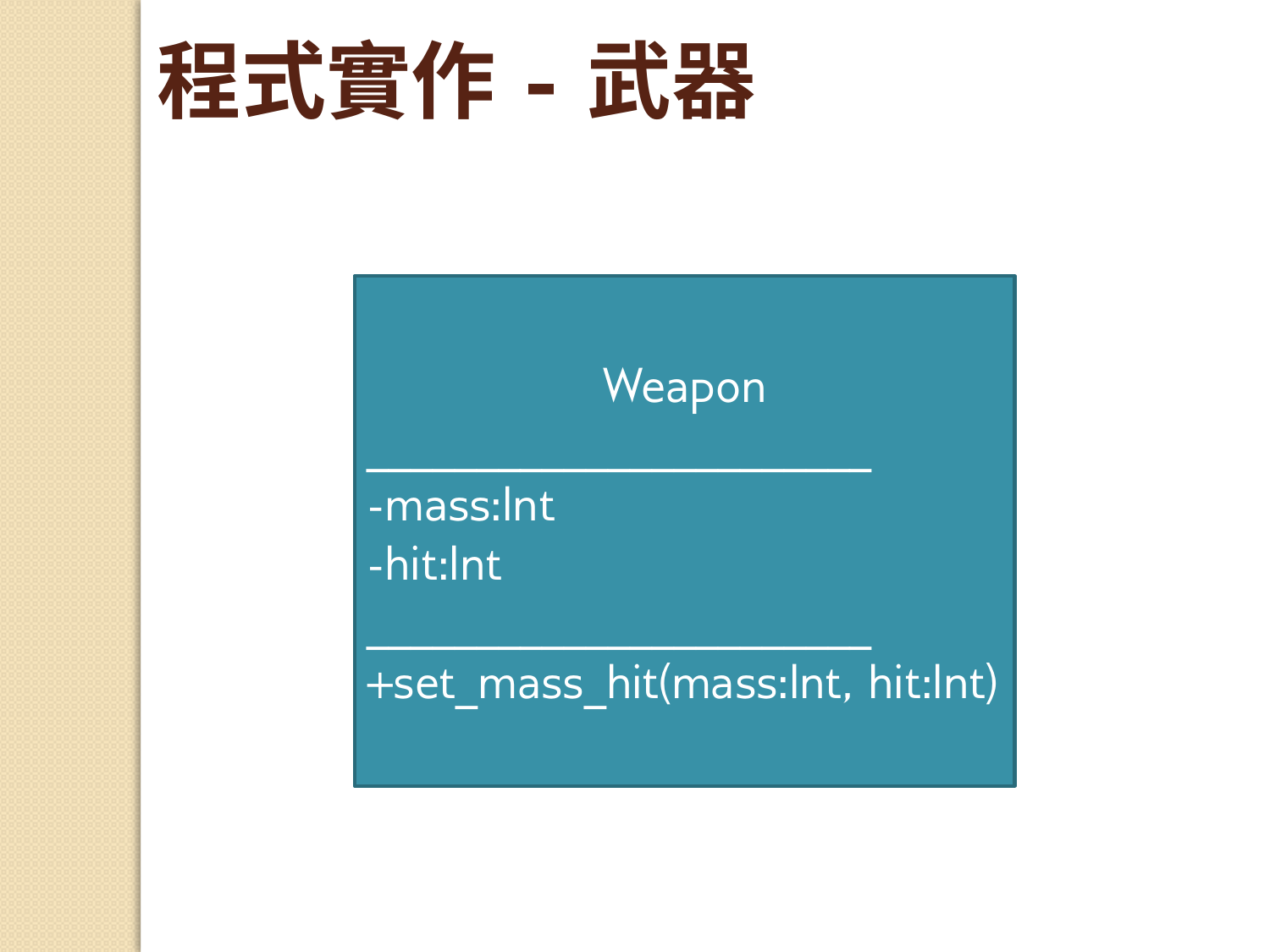

程式實作-武器
Weapon
_______________________
-mass:Int
-hit:Int
_______________________
+set_mass_hit(mass:Int, hit:Int)